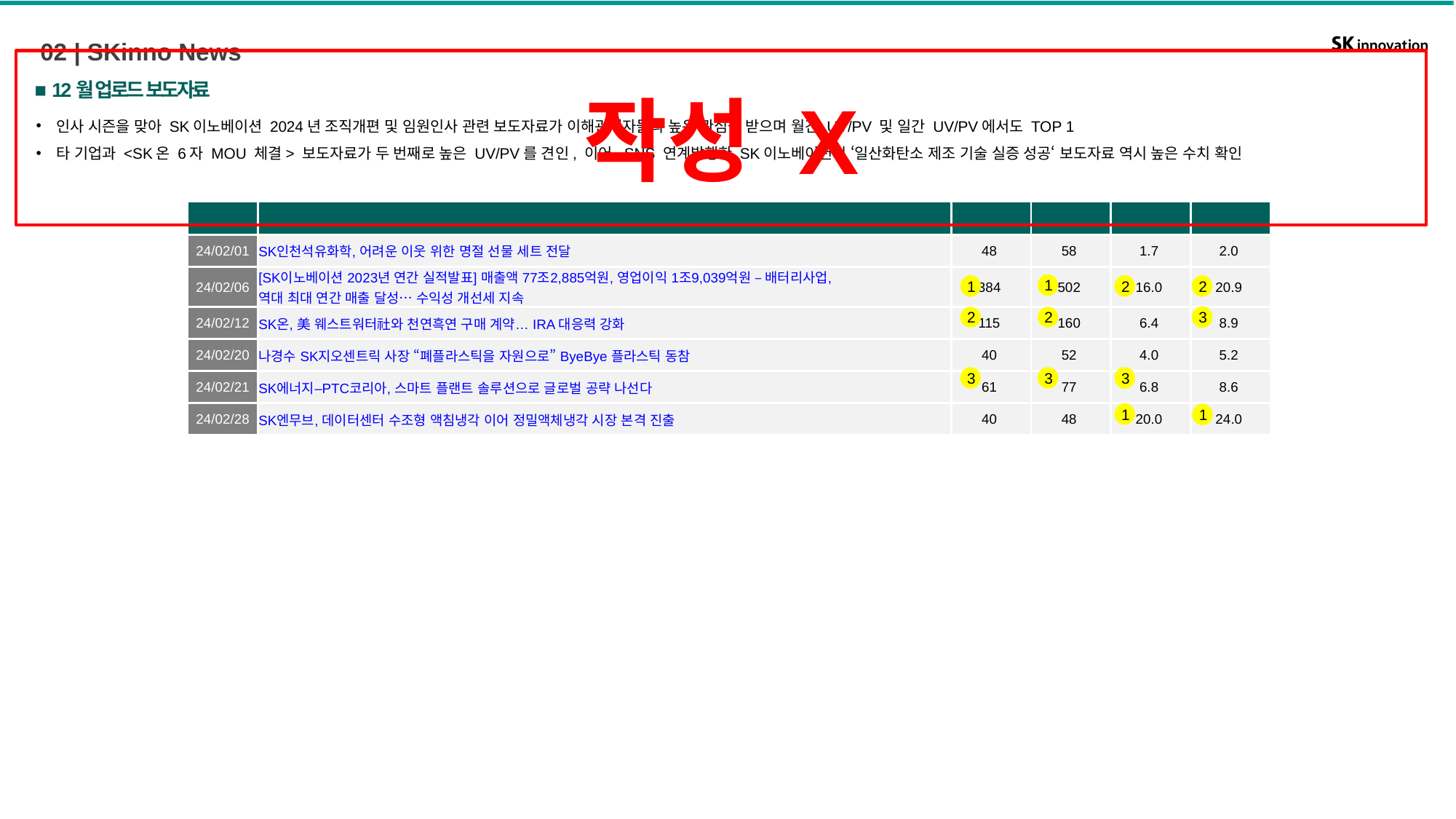

02 | SKinno News
작성 X
■ 12월 업로드 보도자료
인사 시즌을 맞아 SK이노베이션 2024년 조직개편 및 임원인사 관련 보도자료가 이해관계자들의 높은 관심을 받으며 월간 UV/PV 및 일간 UV/PV에서도 TOP 1
타 기업과 <SK온 6자 MOU 체결> 보도자료가 두 번째로 높은 UV/PV를 견인, 이어  SNS 연계발행한 SK이노베이션의 ‘일산화탄소 제조 기술 실증 성공‘ 보도자료 역시 높은 수치 확인
| 발행일 | 포스트명 | 월간 UV | 월간 PV | 일간 UV | 일간 PV |
| --- | --- | --- | --- | --- | --- |
| 24/02/01 | SK인천석유화학, 어려운 이웃 위한 명절 선물 세트 전달 | 48 | 58 | 1.7 | 2.0 |
| 24/02/06 | [SK이노베이션 2023년 연간 실적발표] 매출액 77조2,885억원, 영업이익 1조9,039억원 – 배터리사업, 역대 최대 연간 매출 달성… 수익성 개선세 지속 | 384 | 502 | 16.0 | 20.9 |
| 24/02/12 | SK온, 美 웨스트워터社와 천연흑연 구매 계약… IRA 대응력 강화 | 115 | 160 | 6.4 | 8.9 |
| 24/02/20 | 나경수 SK지오센트릭 사장 “폐플라스틱을 자원으로” ByeBye 플라스틱 동참 | 40 | 52 | 4.0 | 5.2 |
| 24/02/21 | SK에너지–PTC코리아, 스마트 플랜트 솔루션으로 글로벌 공략 나선다 | 61 | 77 | 6.8 | 8.6 |
| 24/02/28 | SK엔무브, 데이터센터 수조형 액침냉각 이어 정밀액체냉각 시장 본격 진출 | 40 | 48 | 20.0 | 24.0 |
1
1
2
2
3
2
2
3
3
3
1
1